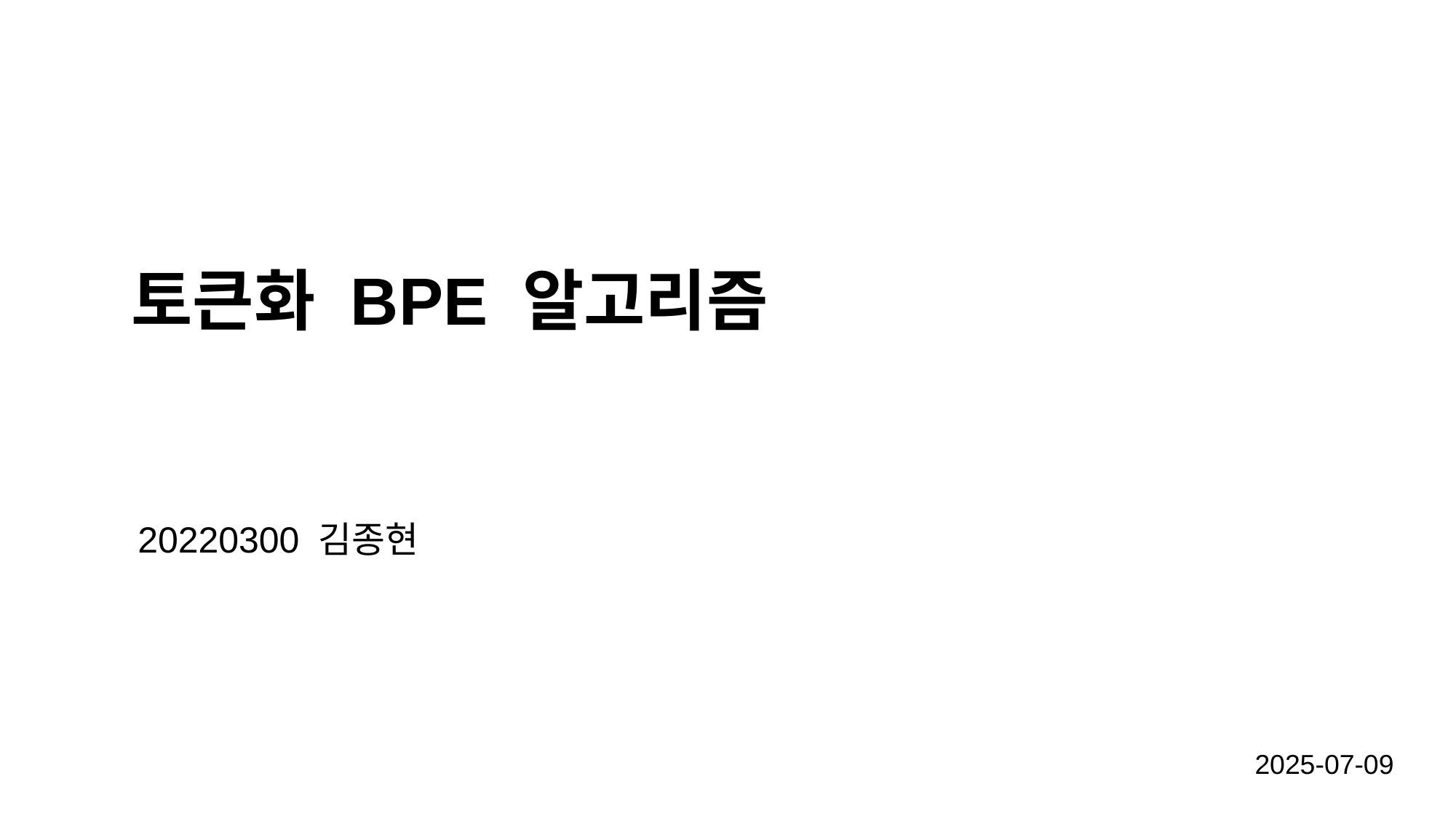

# 토큰화 BPE 알고리즘
20220300 김종현
2025-07-09